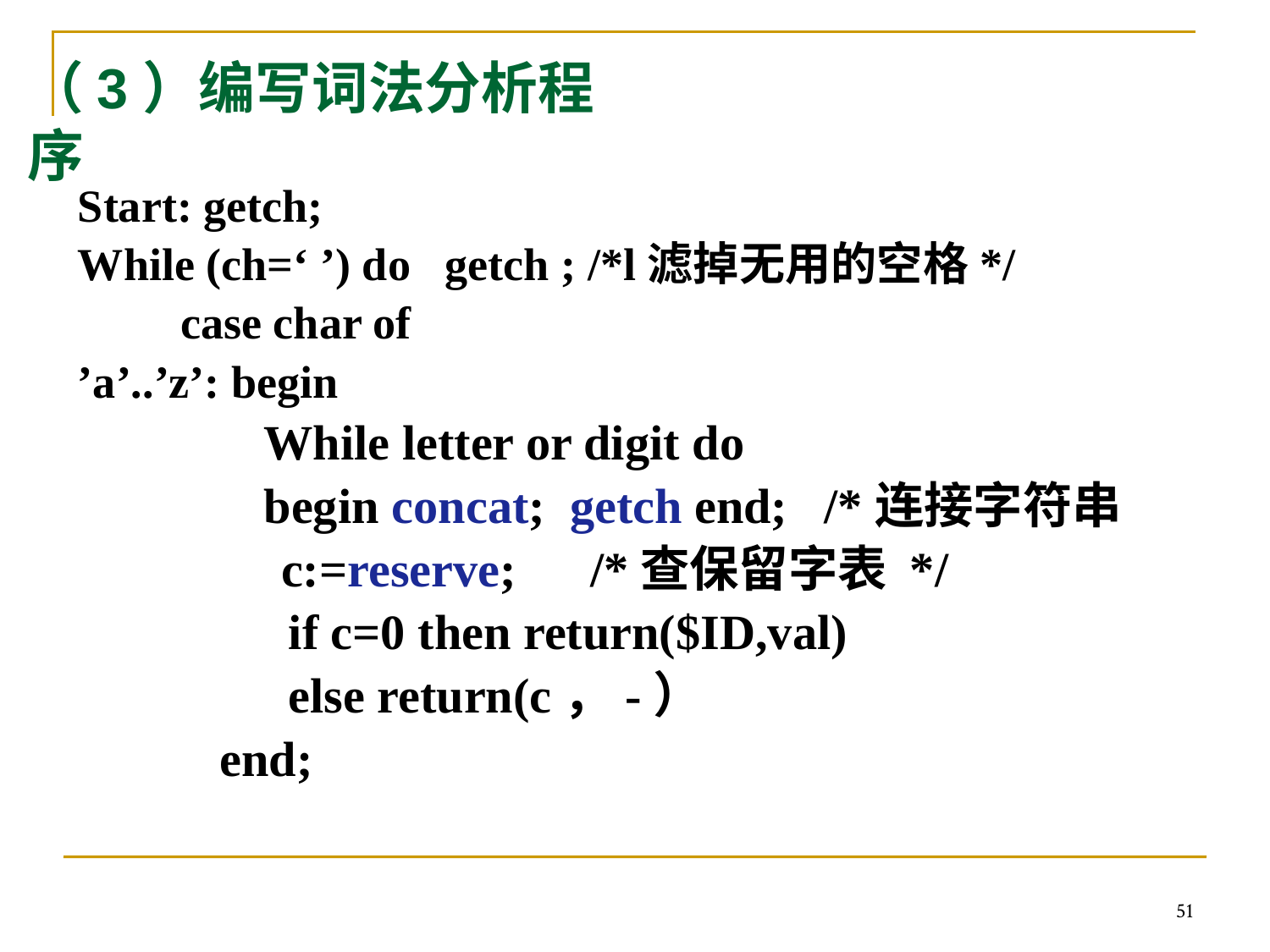

（3）编写词法分析程序
Start: getch;
While (ch=‘ ’) do   getch ; /*l滤掉无用的空格*/
         case char of
’a’..’z’: begin
While letter or digit do
begin concat;  getch end;   /*连接字符串
     c:=reserve;      /*查保留字表 */
  if c=0 then return($ID,val)
  else return(c，-）
end;
51